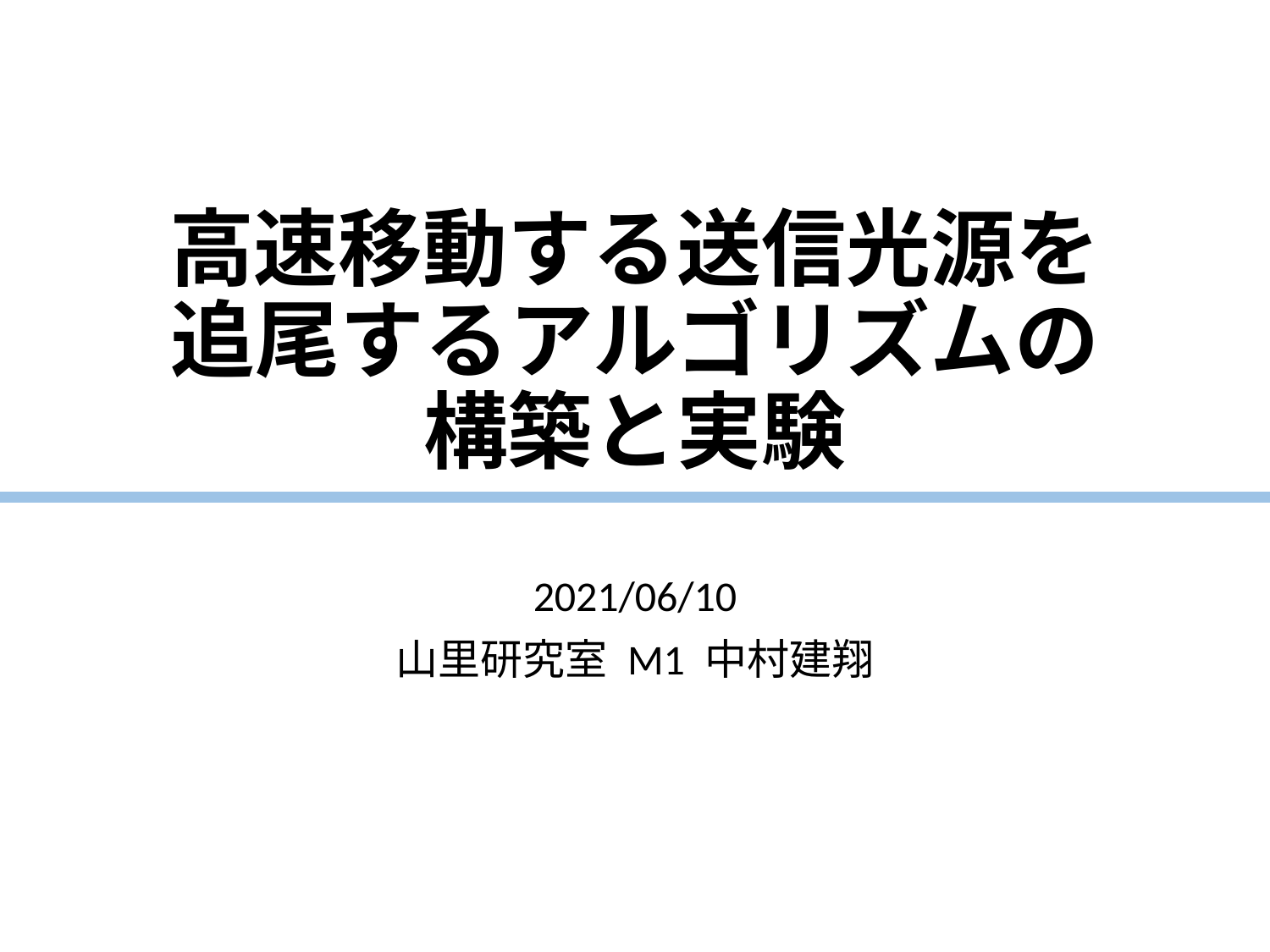

# 高速移動する送信光源を 追尾するアルゴリズムの 構築と実験

2021/06/10
山里研究室 M1 中村建翔